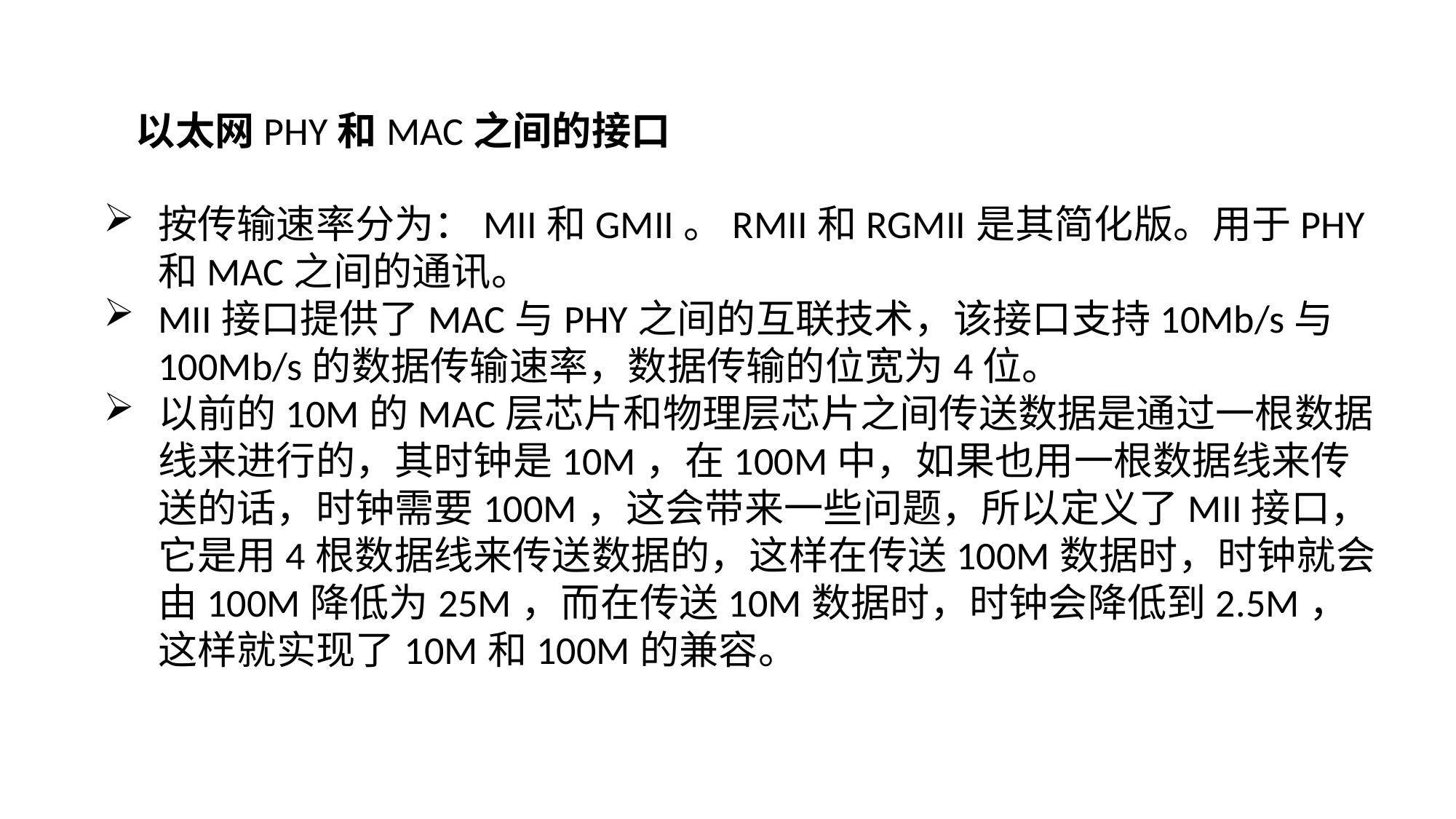

以太网PHY和MAC之间的接口
按传输速率分为：MII和GMII。RMII和RGMII是其简化版。用于PHY和MAC之间的通讯。
MII接口提供了MAC与PHY之间的互联技术，该接口支持10Mb/s与100Mb/s的数据传输速率，数据传输的位宽为4位。
以前的10M的MAC层芯片和物理层芯片之间传送数据是通过一根数据线来进行的，其时钟是10M，在100M中，如果也用一根数据线来传送的话，时钟需要100M，这会带来一些问题，所以定义了MII接口，它是用4根数据线来传送数据的，这样在传送100M数据时，时钟就会由100M降低为25M，而在传送10M数据时，时钟会降低到2.5M，这样就实现了10M和100M的兼容。